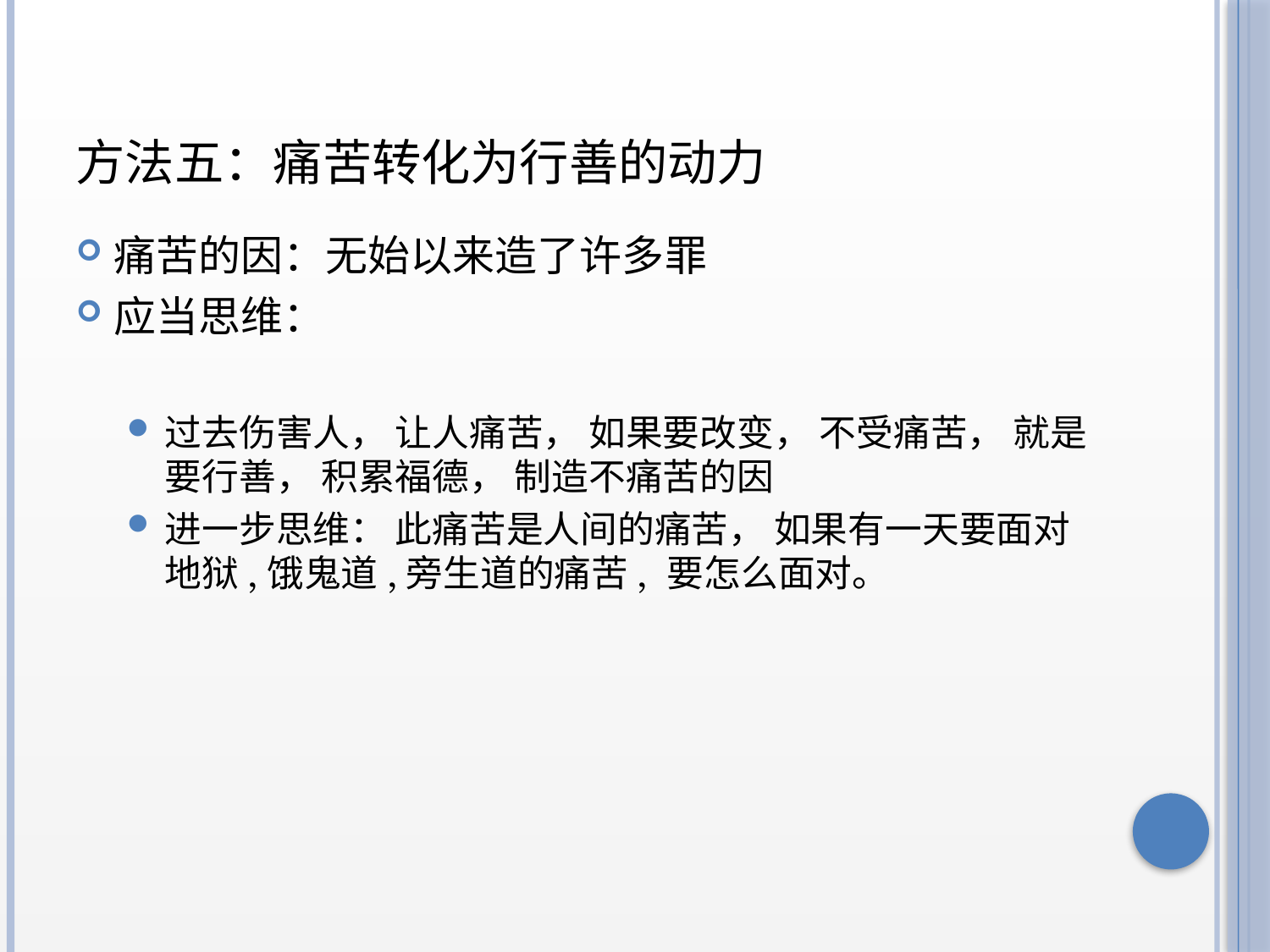

# 方法五：痛苦转化为行善的动力
痛苦的因：无始以来造了许多罪
应当思维：

过去伤害人， 让人痛苦， 如果要改变， 不受痛苦， 就是要行善， 积累福德， 制造不痛苦的因
进一步思维： 此痛苦是人间的痛苦， 如果有一天要面对地狱,饿鬼道,旁生道的痛苦, 要怎么面对。